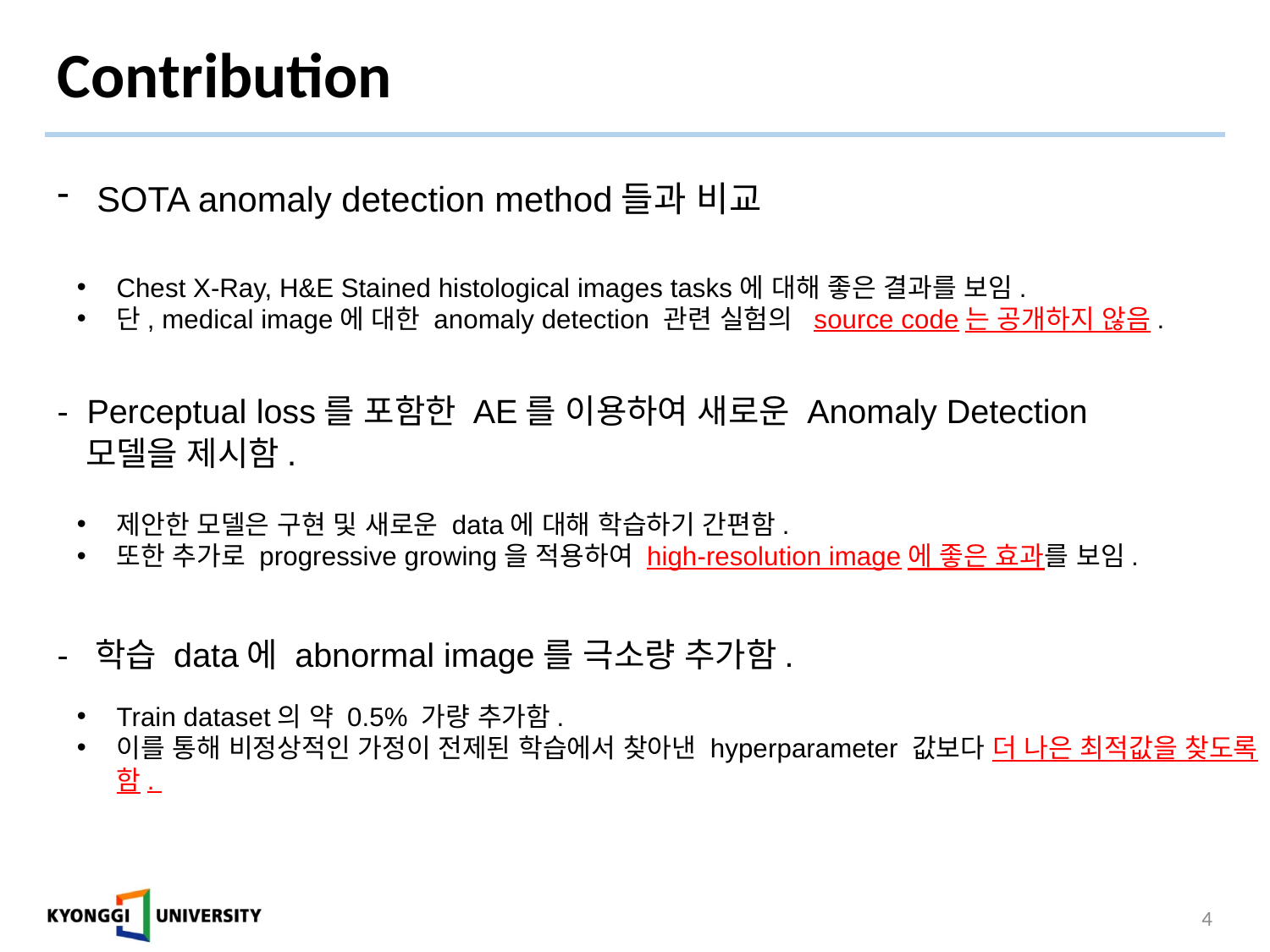

# Contribution
SOTA anomaly detection method들과 비교

Chest X-Ray, H&E Stained histological images tasks에 대해 좋은 결과를 보임.
단, medical image에 대한 anomaly detection 관련 실험의  source code는 공개하지 않음.
-  Perceptual loss를 포함한 AE를 이용하여 새로운 Anomaly Detection
  모델을 제시함.

제안한 모델은 구현 및 새로운 data에 대해 학습하기 간편함.
또한 추가로 progressive growing을 적용하여 high-resolution image에 좋은 효과를 보임.
-  학습 data에 abnormal image를 극소량 추가함.

Train dataset의 약 0.5% 가량 추가함.
이를 통해 비정상적인 가정이 전제된 학습에서 찾아낸 hyperparameter 값보다 더 나은 최적값을 찾도록 함.
4